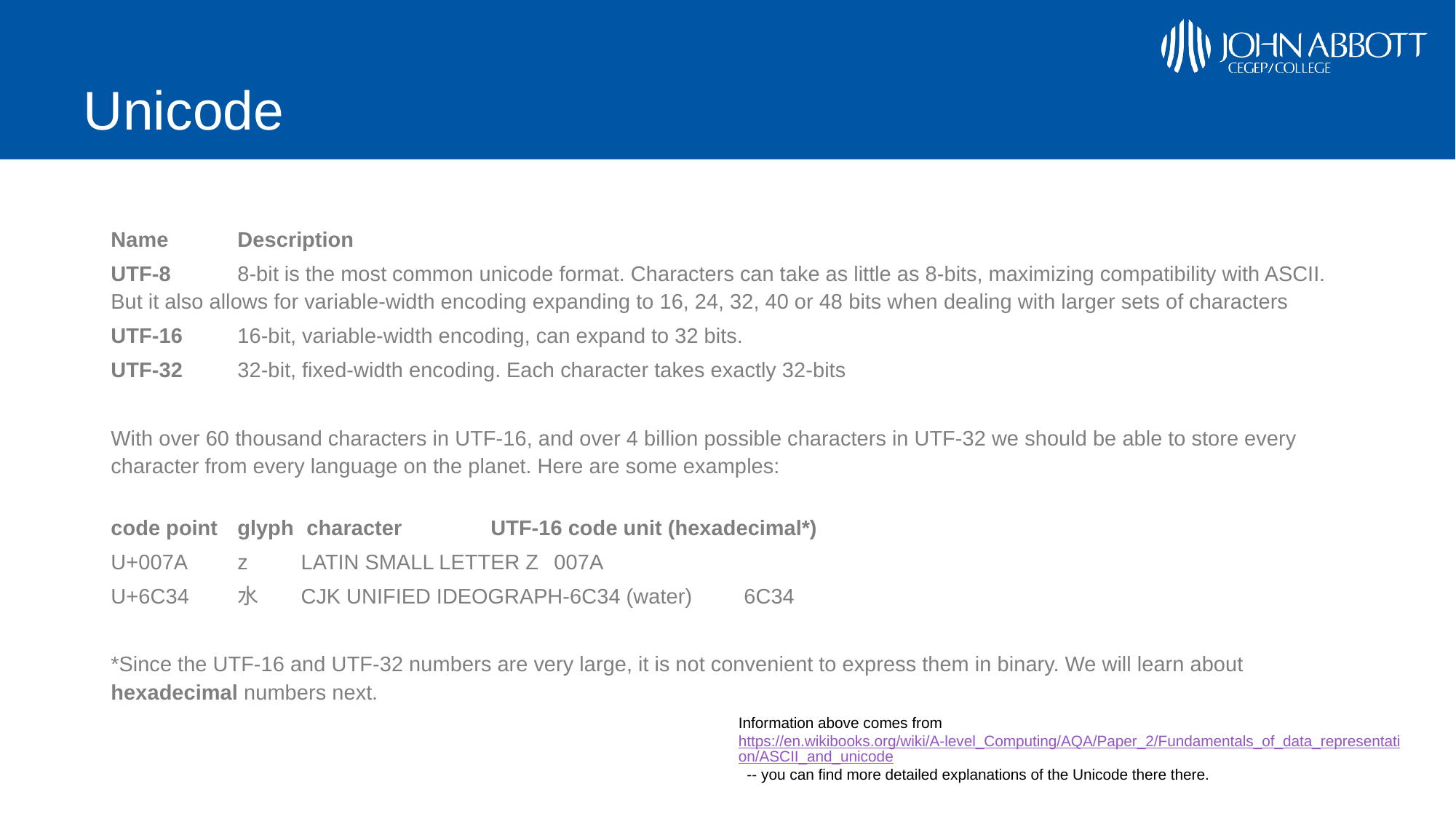

# Unicode
Name 	Description
UTF-8 	8-bit is the most common unicode format. Characters can take as little as 8-bits, maximizing compatibility with ASCII. But it also allows for variable-width encoding expanding to 16, 24, 32, 40 or 48 bits when dealing with larger sets of characters
UTF-16 	16-bit, variable-width encoding, can expand to 32 bits.
UTF-32 	32-bit, fixed-width encoding. Each character takes exactly 32-bits

With over 60 thousand characters in UTF-16, and over 4 billion possible characters in UTF-32 we should be able to store every character from every language on the planet. Here are some examples:
code point 	glyph	 character 							UTF-16 code unit (hexadecimal*)
U+007A 		z 		LATIN SMALL LETTER Z 				007A
U+6C34 		水 		CJK UNIFIED IDEOGRAPH-6C34 (water) 	6C34

*Since the UTF-16 and UTF-32 numbers are very large, it is not convenient to express them in binary. We will learn about hexadecimal numbers next.
Information above comes from https://en.wikibooks.org/wiki/A-level_Computing/AQA/Paper_2/Fundamentals_of_data_representation/ASCII_and_unicode  -- you can find more detailed explanations of the Unicode there there.